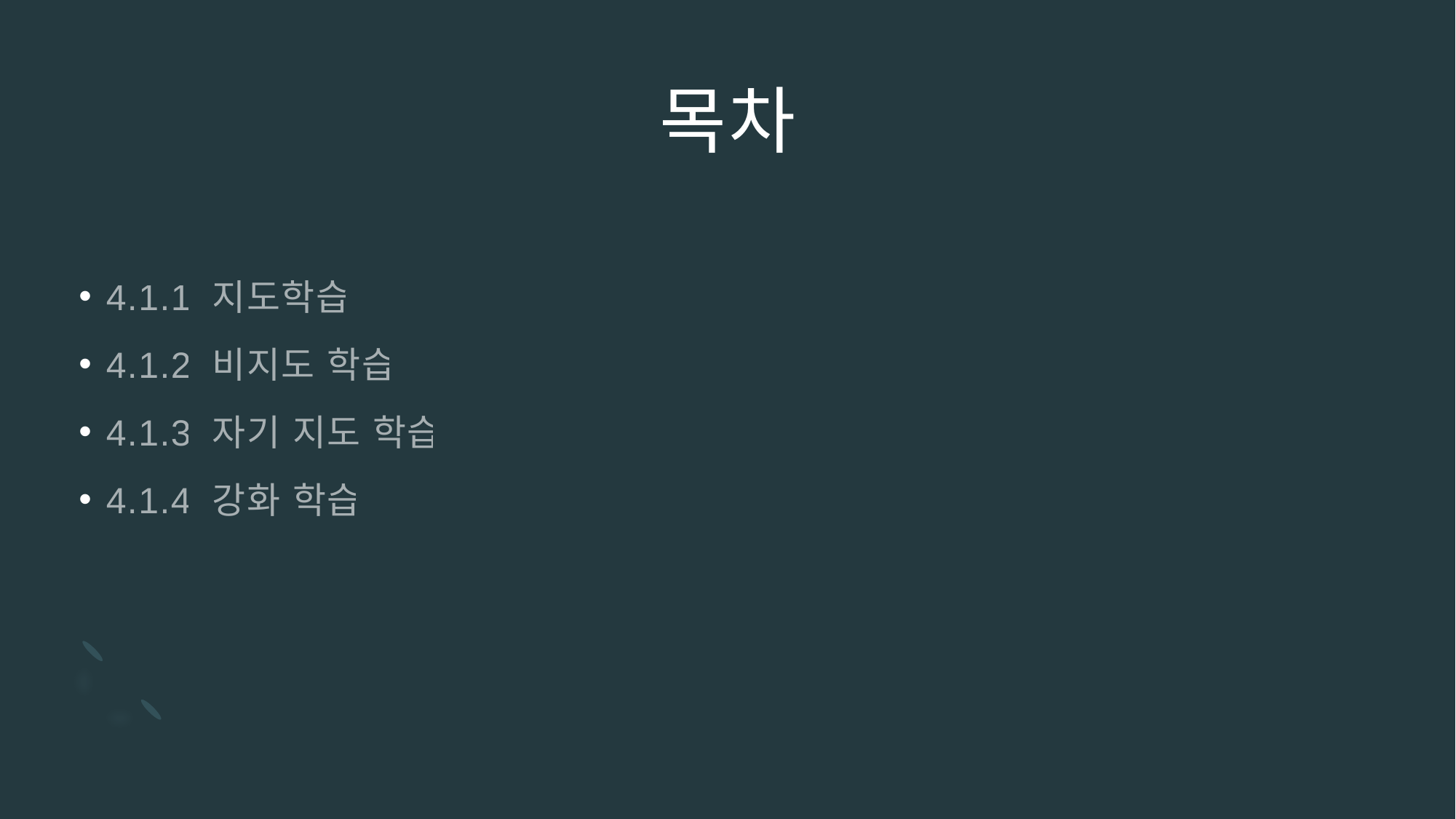

# 목차

4.1.1 지도학습
4.1.2 비지도 학습
4.1.3 자기 지도 학습
4.1.4 강화 학습